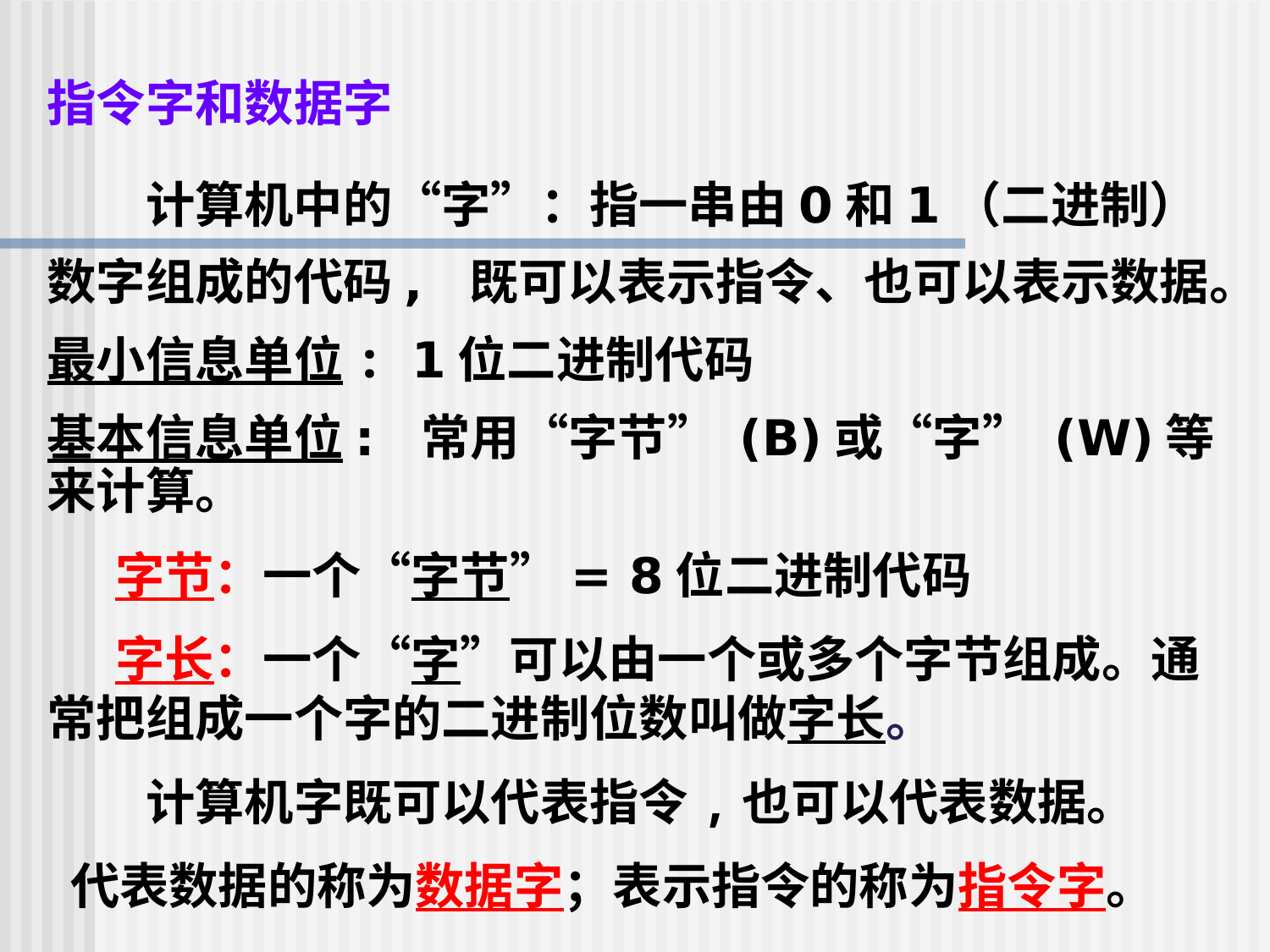

指令字和数据字
　　计算机中的“字”：指一串由0和1（二进制）数字组成的代码,  既可以表示指令、也可以表示数据。
最小信息单位:  1位二进制代码
基本信息单位:  常用“字节” (B)或“字” (W)等来计算。
     字节：一个“字节”= 8位二进制代码
     字长：一个“字”可以由一个或多个字节组成。通常把组成一个字的二进制位数叫做字长。
　　计算机字既可以代表指令,也可以代表数据。
 代表数据的称为数据字；表示指令的称为指令字。